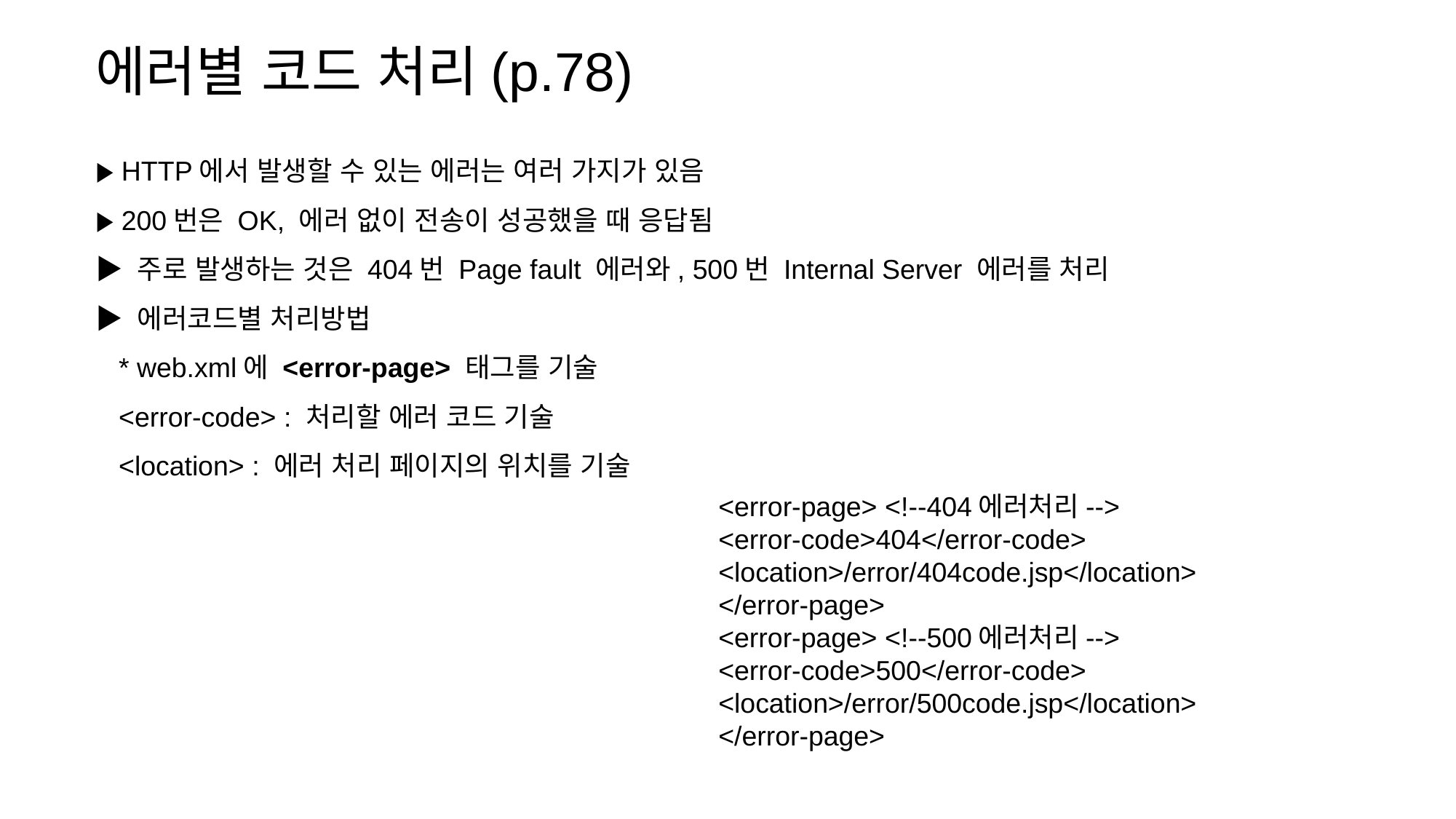

에러별 코드 처리(p.78)
▶ HTTP에서 발생할 수 있는 에러는 여러 가지가 있음
▶ 200번은 OK, 에러 없이 전송이 성공했을 때 응답됨
▶ 주로 발생하는 것은 404번 Page fault 에러와, 500번 Internal Server 에러를 처리
▶ 에러코드별 처리방법
   * web.xml에 <error-page> 태그를 기술
   <error-code> : 처리할 에러 코드 기술
   <location> : 에러 처리 페이지의 위치를 기술
<error-page> <!--404에러처리-->
<error-code>404</error-code>
<location>/error/404code.jsp</location>
</error-page>
<error-page> <!--500에러처리-->
<error-code>500</error-code>
<location>/error/500code.jsp</location>
</error-page>